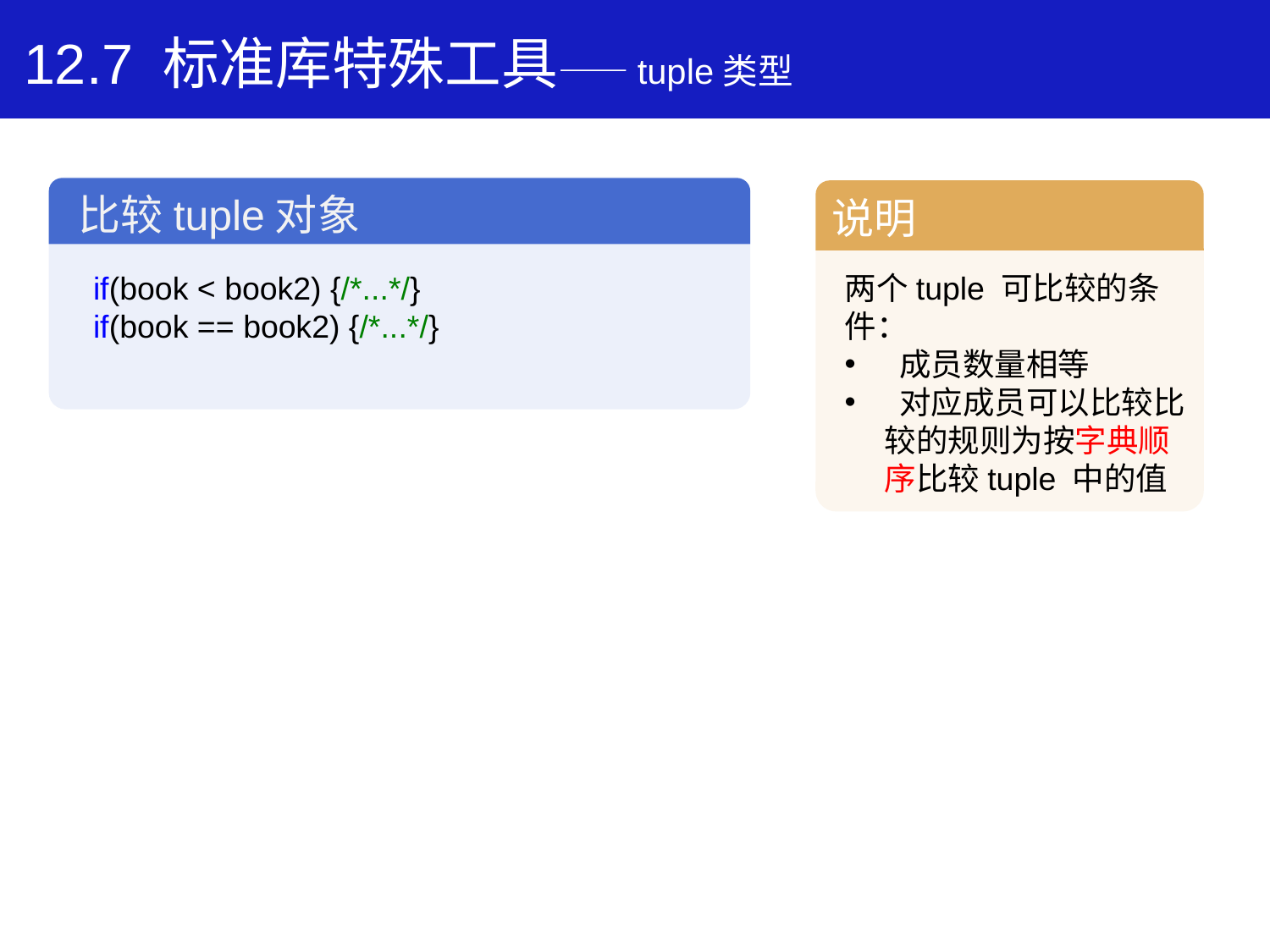

12.7 标准库特殊工具——tuple类型

比较tuple对象
说明

if(book < book2) {/*...*/}
if(book == book2) {/*...*/}
两个tuple 可比较的条件：
 成员数量相等
 对应成员可以比较比较的规则为按字典顺序比较tuple 中的值
60